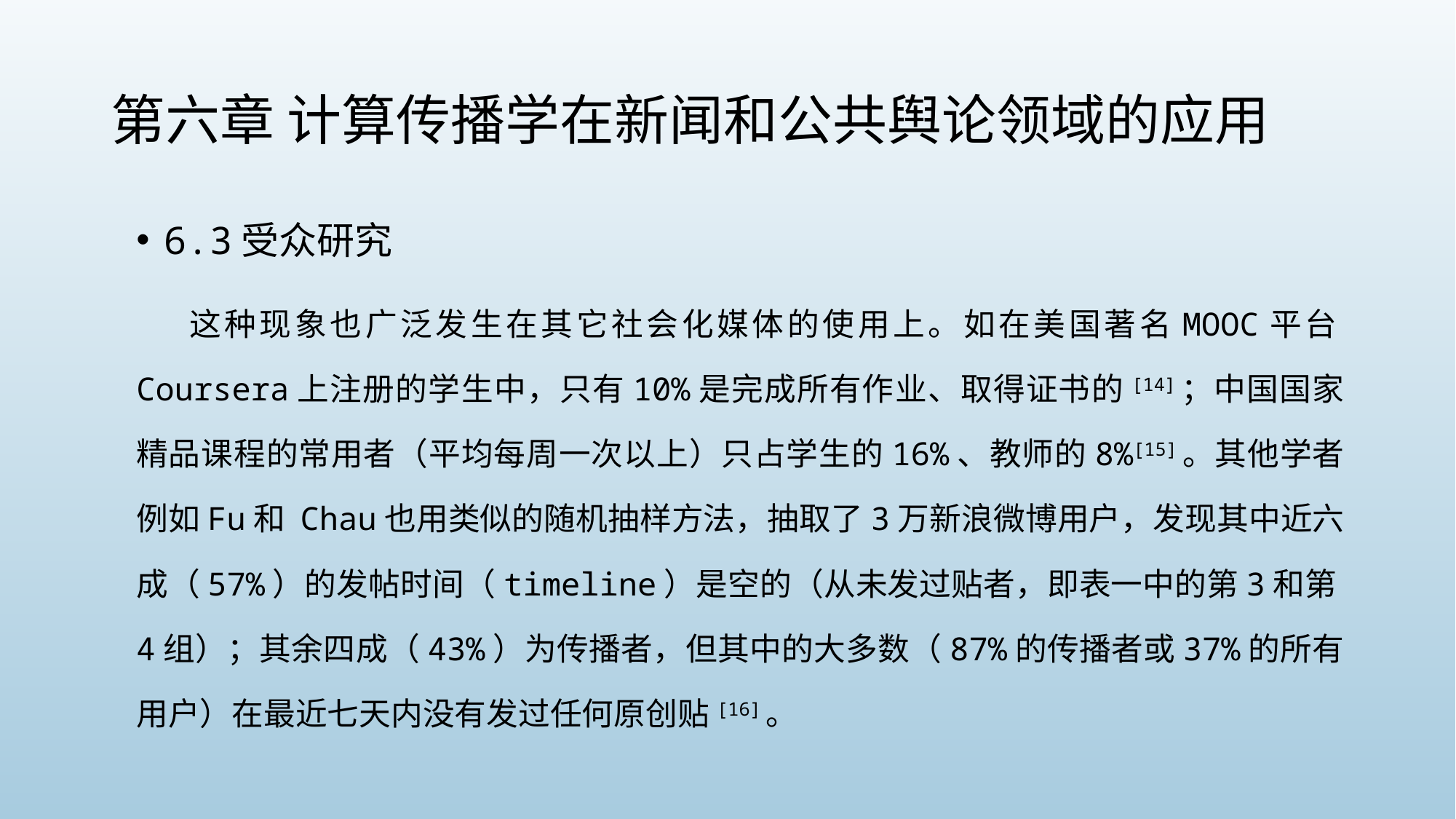

# 第六章 计算传播学在新闻和公共舆论领域的应用
6.3受众研究
    这种现象也广泛发生在其它社会化媒体的使用上。如在美国著名MOOC平台Coursera上注册的学生中，只有10%是完成所有作业、取得证书的[14]；中国国家精品课程的常用者（平均每周一次以上）只占学生的16%、教师的8%[15]。其他学者例如Fu和 Chau也用类似的随机抽样方法，抽取了3万新浪微博用户，发现其中近六成（57%）的发帖时间（timeline）是空的（从未发过贴者，即表一中的第3和第4组）；其余四成（43%）为传播者，但其中的大多数（87%的传播者或37%的所有用户）在最近七天内没有发过任何原创贴[16]。